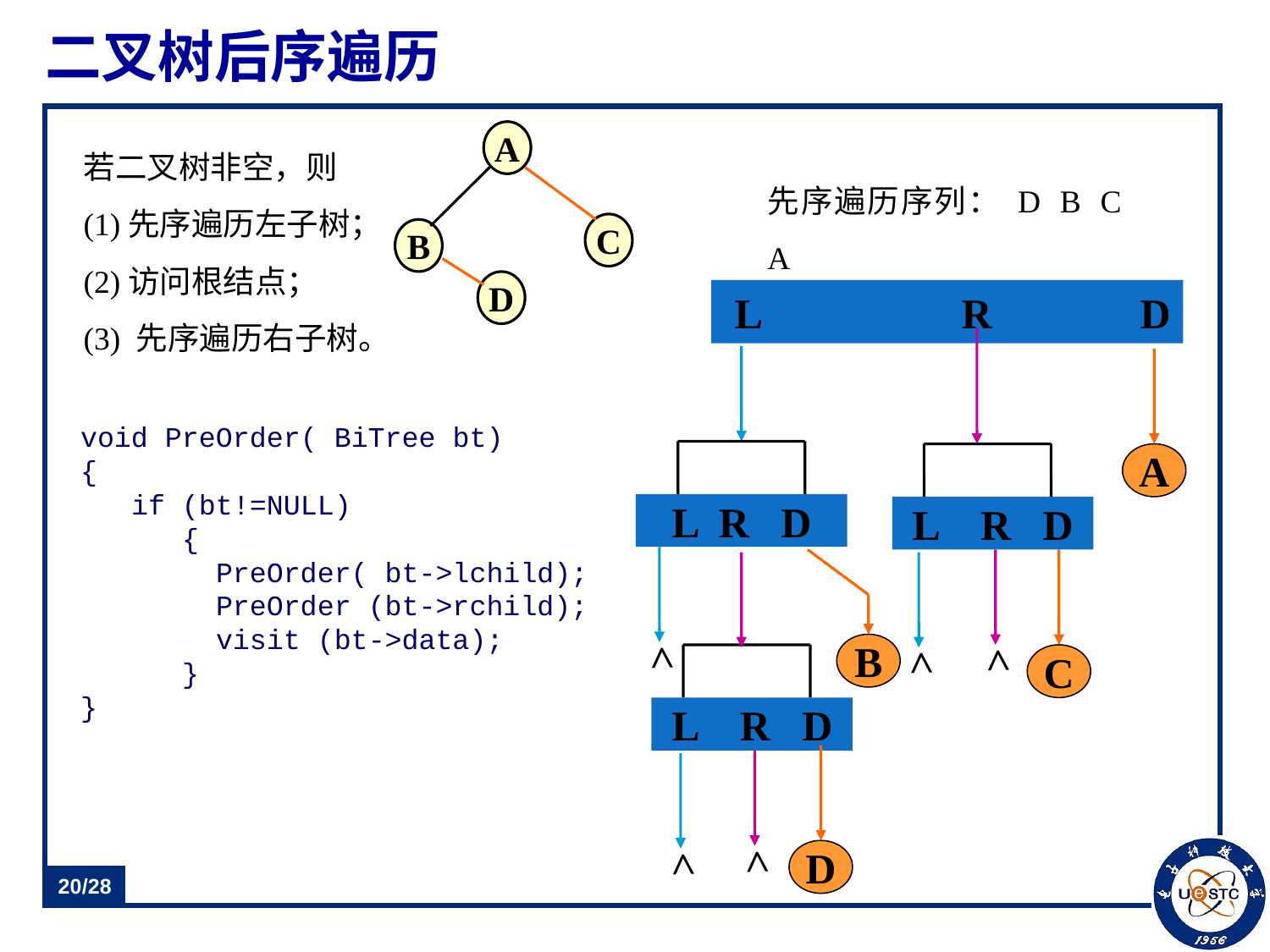

# 二叉树后序遍历
若二叉树非空，则
(1)先序遍历左子树；
(2)访问根结点；
(3) 先序遍历右子树。
A

C
B

D
先序遍历序列： D  B  C  A
 L                   R              D

L    R   D

L  R   D

A
void PreOrder( BiTree bt)
{
   if (bt!=NULL)
      {
        PreOrder( bt->lchild);
        PreOrder (bt->rchild);
        visit (bt->data);
      }
}

>

B

>

C

L    R   D

>

D

>

>
20/28